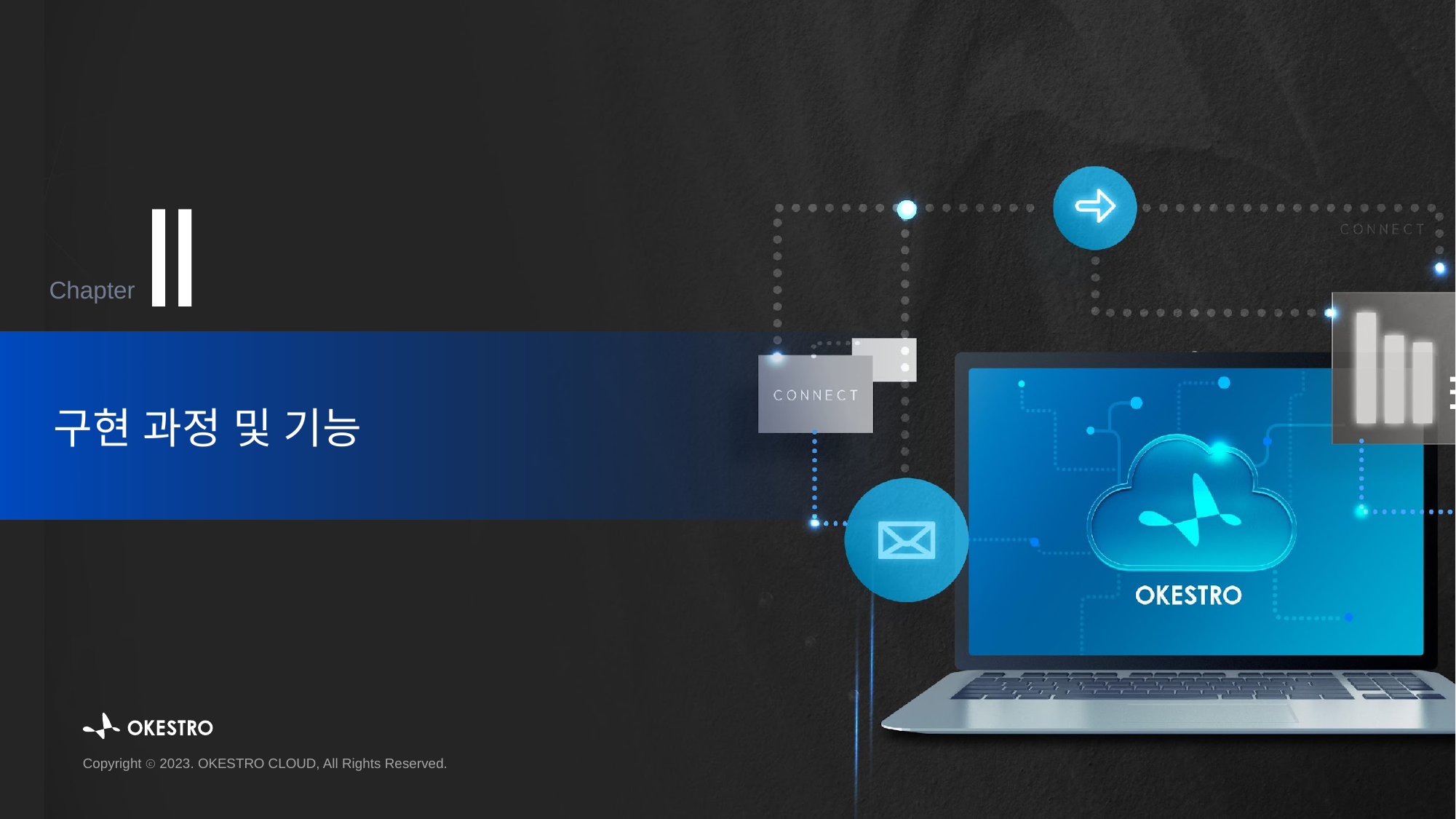

Ⅱ
Chapter
구현 과정 및 기능

Copyright ⓒ 2023. OKESTRO CLOUD, All Rights Reserved.